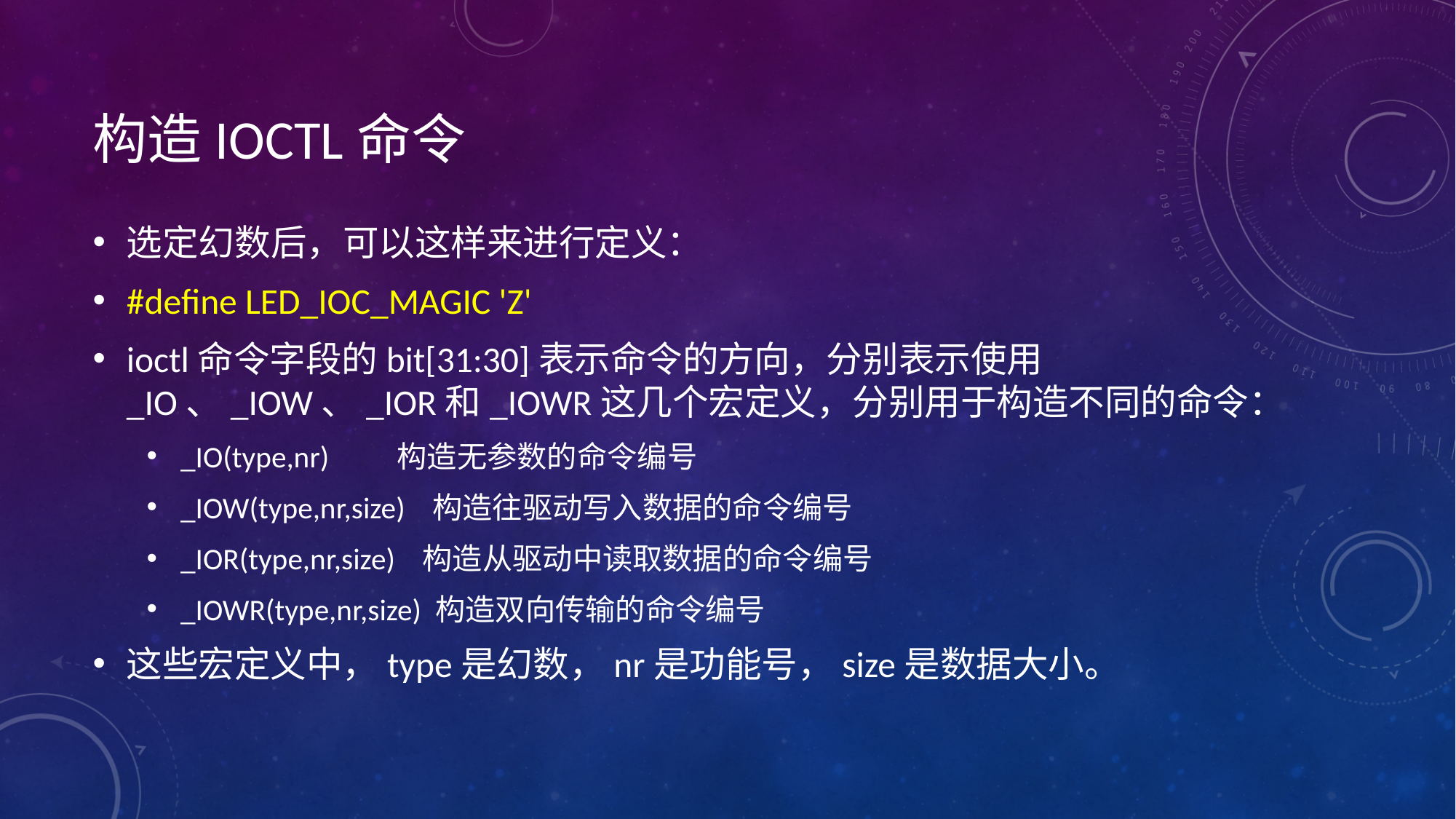

# 构造ioctl命令
选定幻数后，可以这样来进行定义：
#define LED_IOC_MAGIC 'Z'
ioctl命令字段的bit[31:30]表示命令的方向，分别表示使用_IO、_IOW、_IOR和_IOWR这几个宏定义，分别用于构造不同的命令：
_IO(type,nr)         构造无参数的命令编号
_IOW(type,nr,size)   构造往驱动写入数据的命令编号
_IOR(type,nr,size)   构造从驱动中读取数据的命令编号
_IOWR(type,nr,size) 构造双向传输的命令编号
这些宏定义中，type是幻数，nr是功能号，size是数据大小。